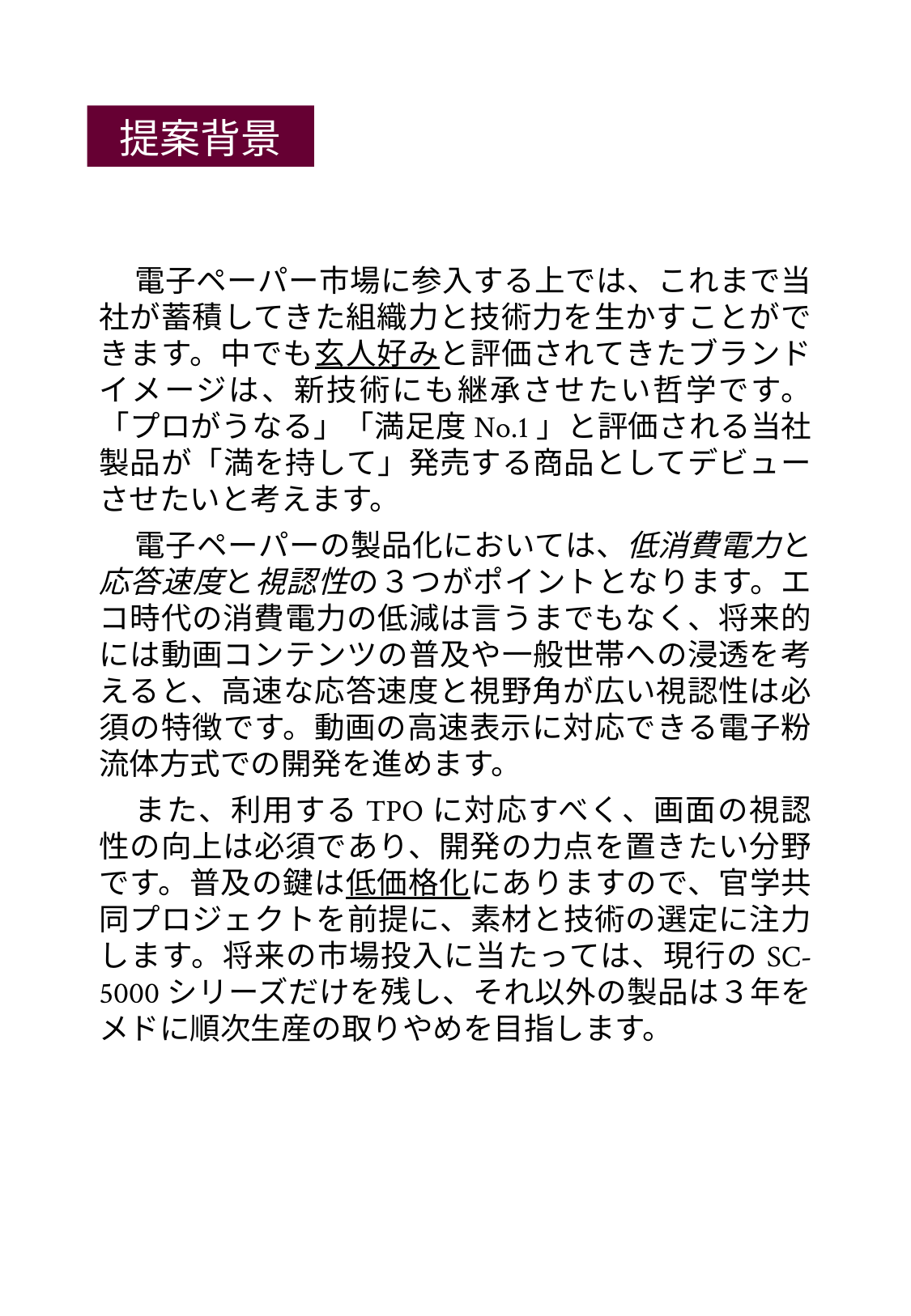

提案背景
電子ペーパー市場に参入する上では、これまで当社が蓄積してきた組織力と技術力を生かすことができます。中でも玄人好みと評価されてきたブランドイメージは、新技術にも継承させたい哲学です。 「プロがうなる」「満足度No.1」と評価される当社製品が「満を持して」発売する商品としてデビューさせたいと考えます。
電子ペーパーの製品化においては、低消費電力と応答速度と視認性の３つがポイントとなります。エコ時代の消費電力の低減は言うまでもなく、将来的には動画コンテンツの普及や一般世帯への浸透を考えると、高速な応答速度と視野角が広い視認性は必須の特徴です。動画の高速表示に対応できる電子粉流体方式での開発を進めます。
また、利用するTPOに対応すべく、画面の視認性の向上は必須であり、開発の力点を置きたい分野です。普及の鍵は低価格化にありますので、官学共同プロジェクトを前提に、素材と技術の選定に注力します。将来の市場投入に当たっては、現行のSC-5000シリーズだけを残し、それ以外の製品は３年をメドに順次生産の取りやめを目指します。